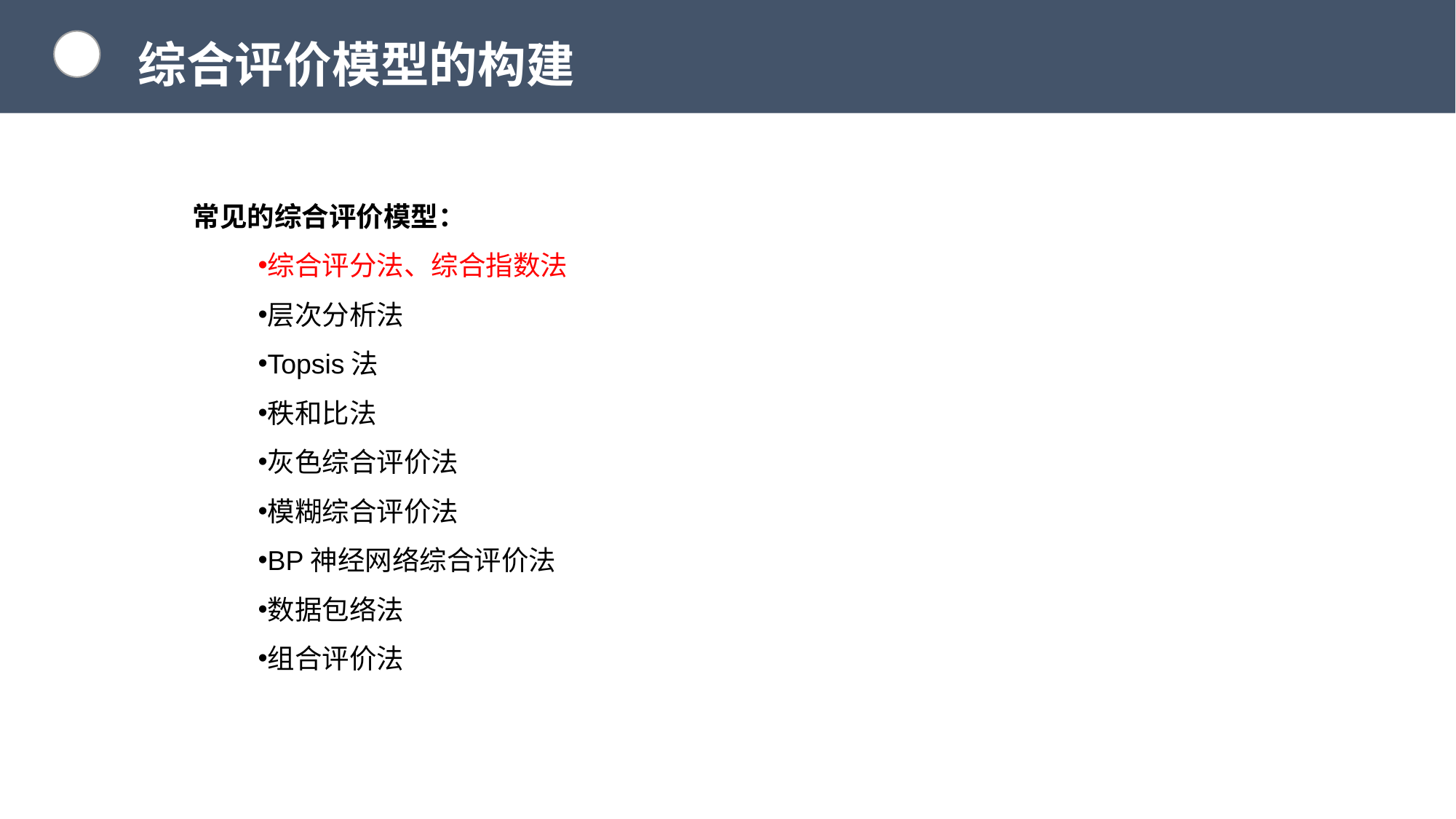

综合评价模型的构建
常见的综合评价模型：
综合评分法、综合指数法
层次分析法
Topsis法
秩和比法
灰色综合评价法
模糊综合评价法
BP神经网络综合评价法
数据包络法
组合评价法